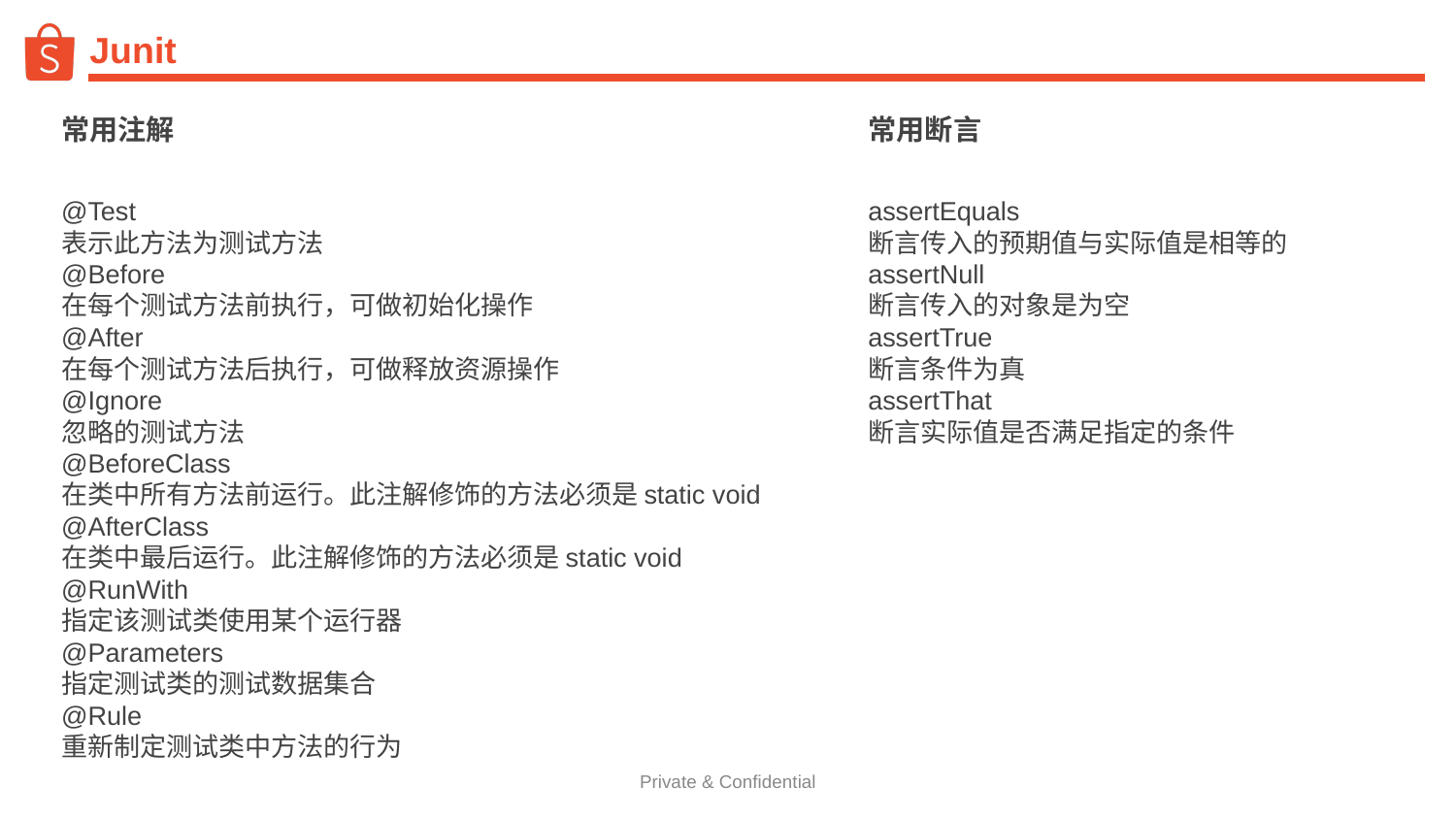

# Junit
常用注解
常用断言
@Test
表示此方法为测试方法
@Before
在每个测试方法前执行，可做初始化操作
@After
在每个测试方法后执行，可做释放资源操作
@Ignore
忽略的测试方法
@BeforeClass
在类中所有方法前运行。此注解修饰的方法必须是static void
@AfterClass
在类中最后运行。此注解修饰的方法必须是static void
@RunWith
指定该测试类使用某个运行器
@Parameters
指定测试类的测试数据集合
@Rule
重新制定测试类中方法的行为
assertEquals
断言传入的预期值与实际值是相等的
assertNull
断言传入的对象是为空
assertTrue
断言条件为真
assertThat
断言实际值是否满足指定的条件